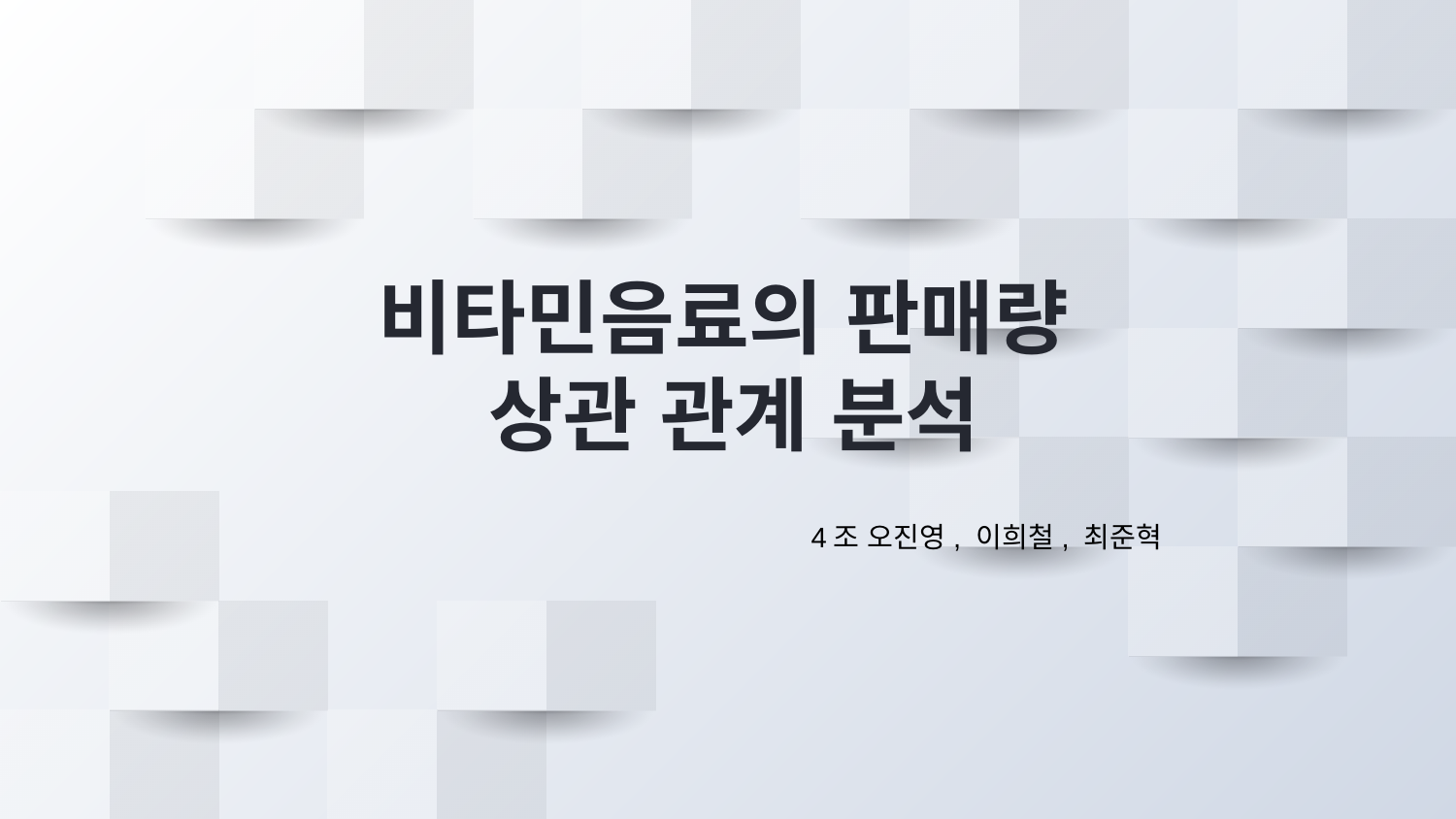

# 비타민음료의 판매량 상관 관계 분석
4조 오진영, 이희철, 최준혁